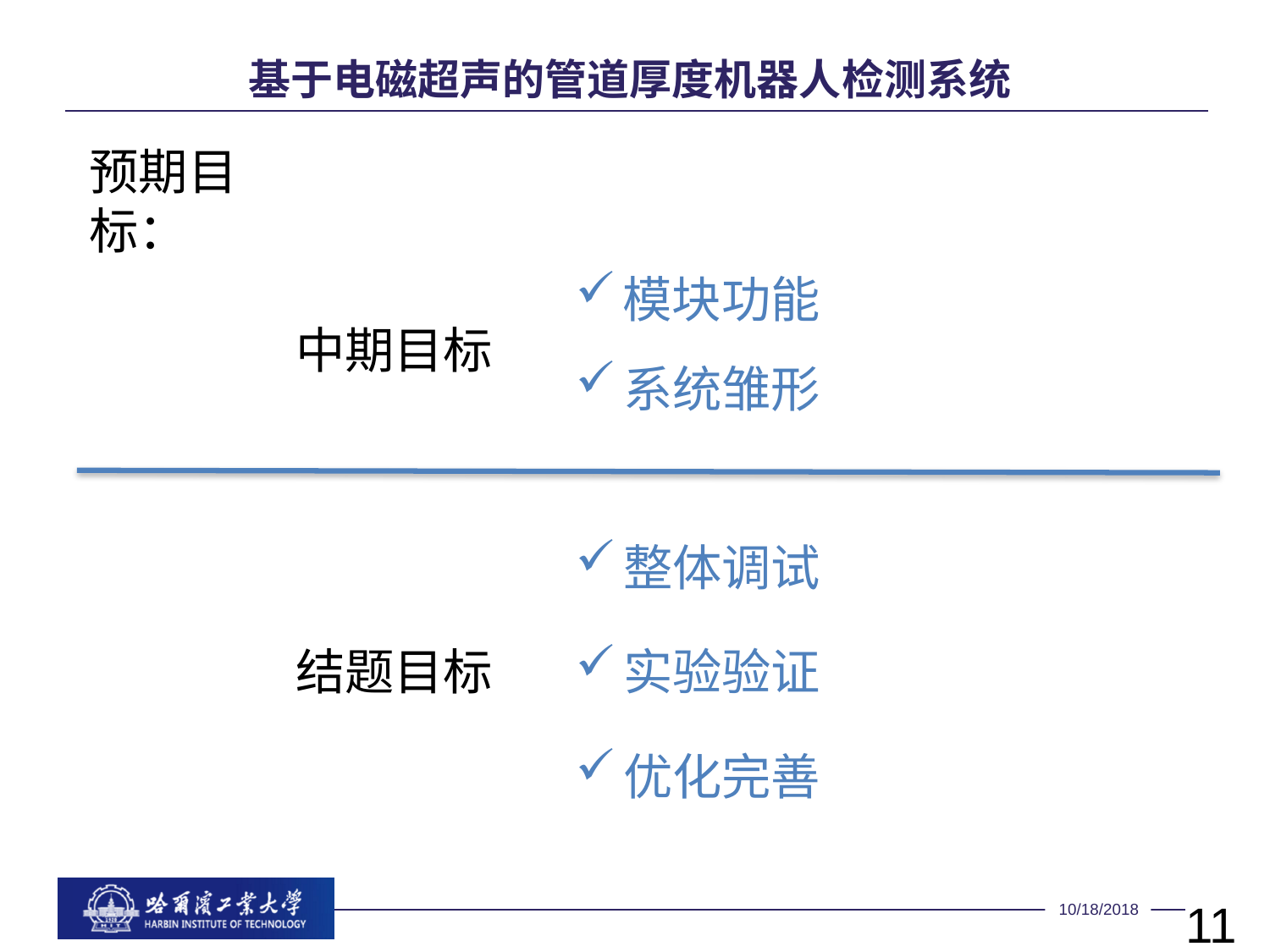

基于电磁超声的管道厚度机器人检测系统
预期目标：
模块功能
中期目标
系统雏形
整体调试
结题目标
实验验证
优化完善
11